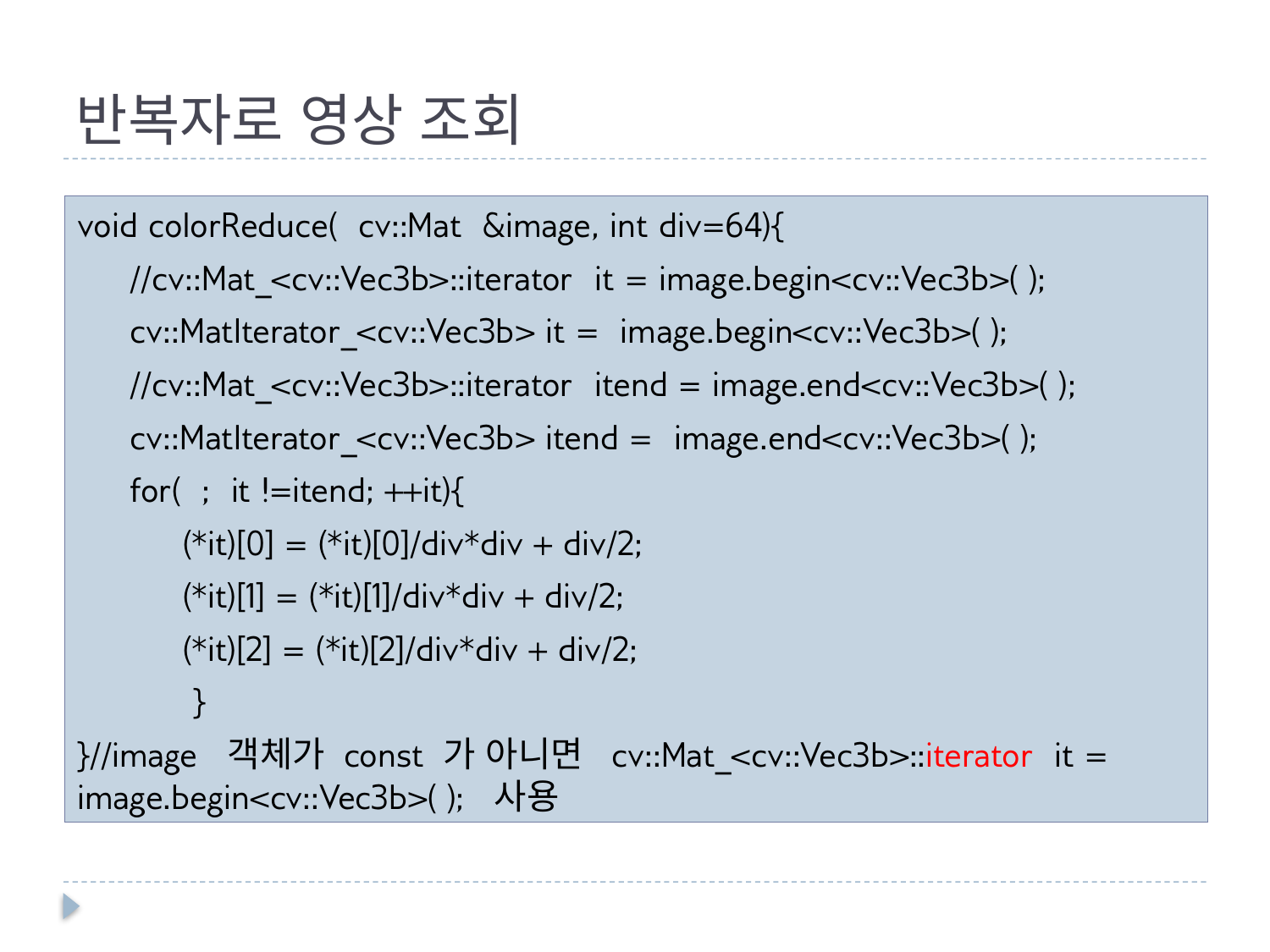

# 반복자로 영상 조회
void colorReduce(  cv::Mat  &image, int div=64){
     //cv::Mat_<cv::Vec3b>::iterator  it = image.begin<cv::Vec3b>( );
     cv::MatIterator_<cv::Vec3b> it =  image.begin<cv::Vec3b>( );
     //cv::Mat_<cv::Vec3b>::iterator  itend = image.end<cv::Vec3b>( );
     cv::MatIterator_<cv::Vec3b> itend =  image.end<cv::Vec3b>( );
     for(  ;  it !=itend; ++it){
          (*it)[0] = (*it)[0]/div*div + div/2;
          (*it)[1] = (*it)[1]/div*div + div/2;
          (*it)[2] = (*it)[2]/div*div + div/2;
           }
}//image  객체가 const 가 아니면  cv::Mat_<cv::Vec3b>::iterator  it = image.begin<cv::Vec3b>( );  사용